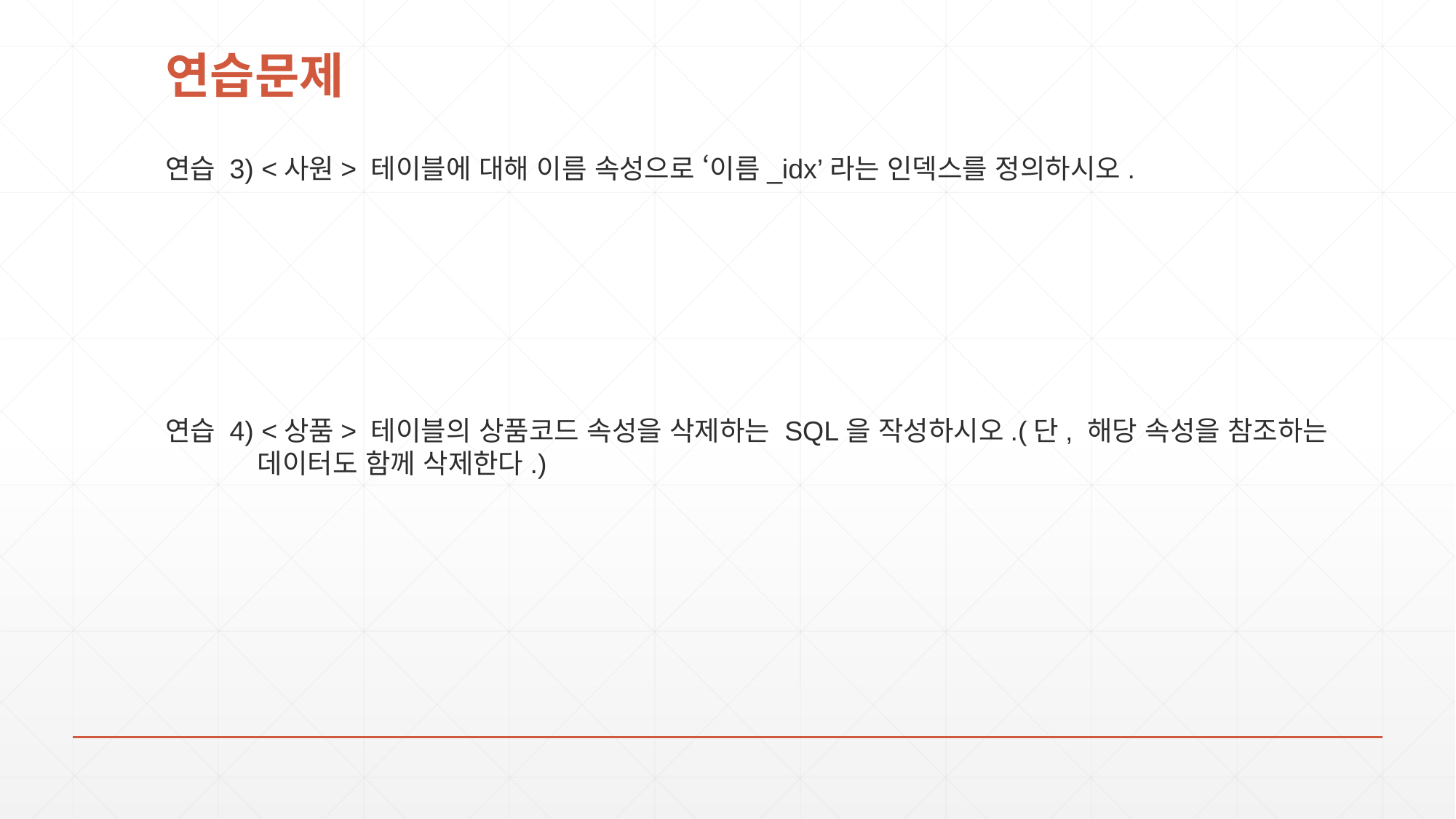

# 연습문제
연습 3) <사원> 테이블에 대해 이름 속성으로 ‘이름_idx’라는 인덱스를 정의하시오.

연습 4) <상품> 테이블의 상품코드 속성을 삭제하는 SQL을 작성하시오.(단, 해당 속성을 참조하는 데이터도 함께 삭제한다.)